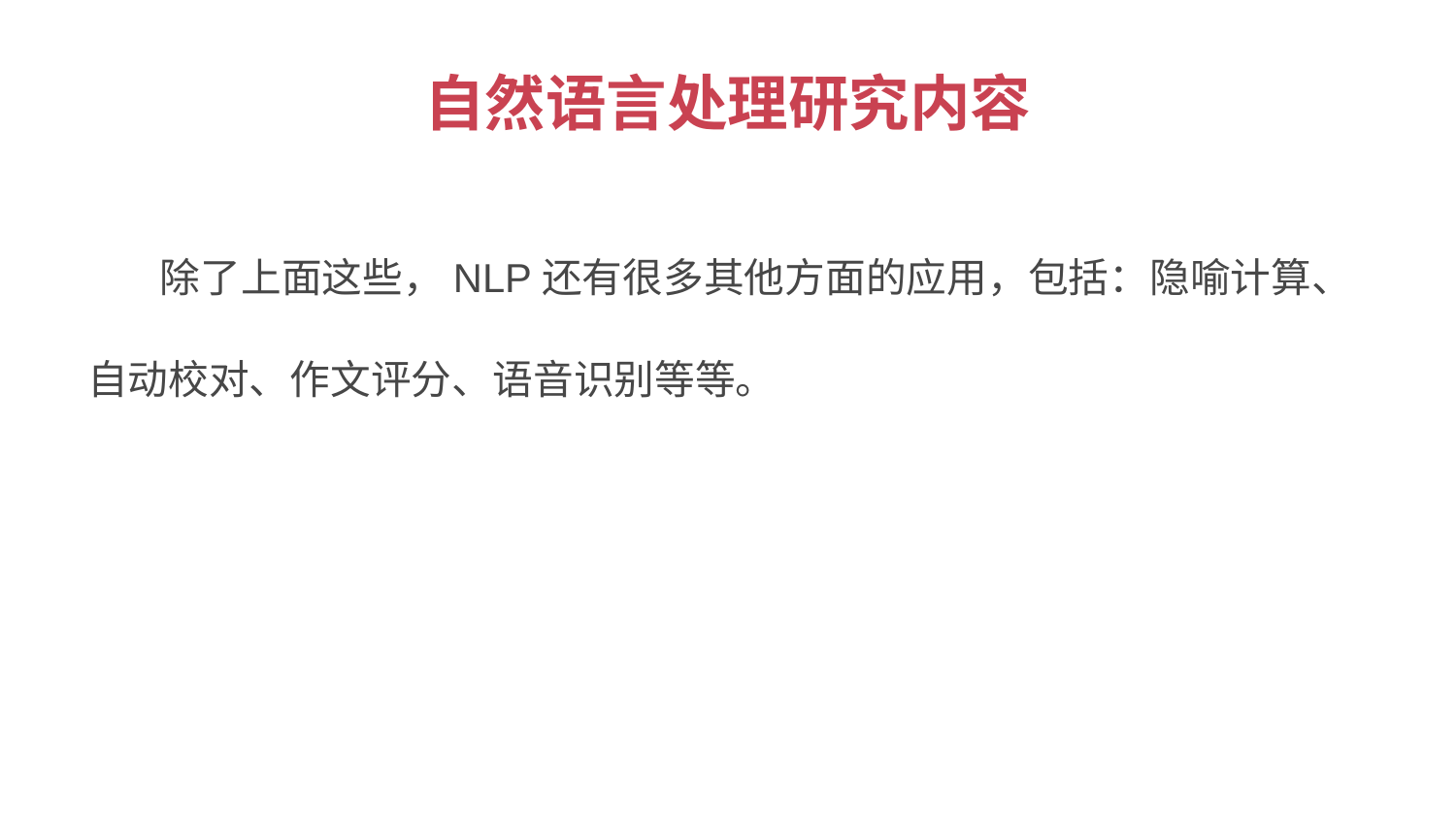

# 自然语言处理研究内容
       除了上面这些，NLP还有很多其他方面的应用，包括：隐喻计算、自动校对、作文评分、语音识别等等。